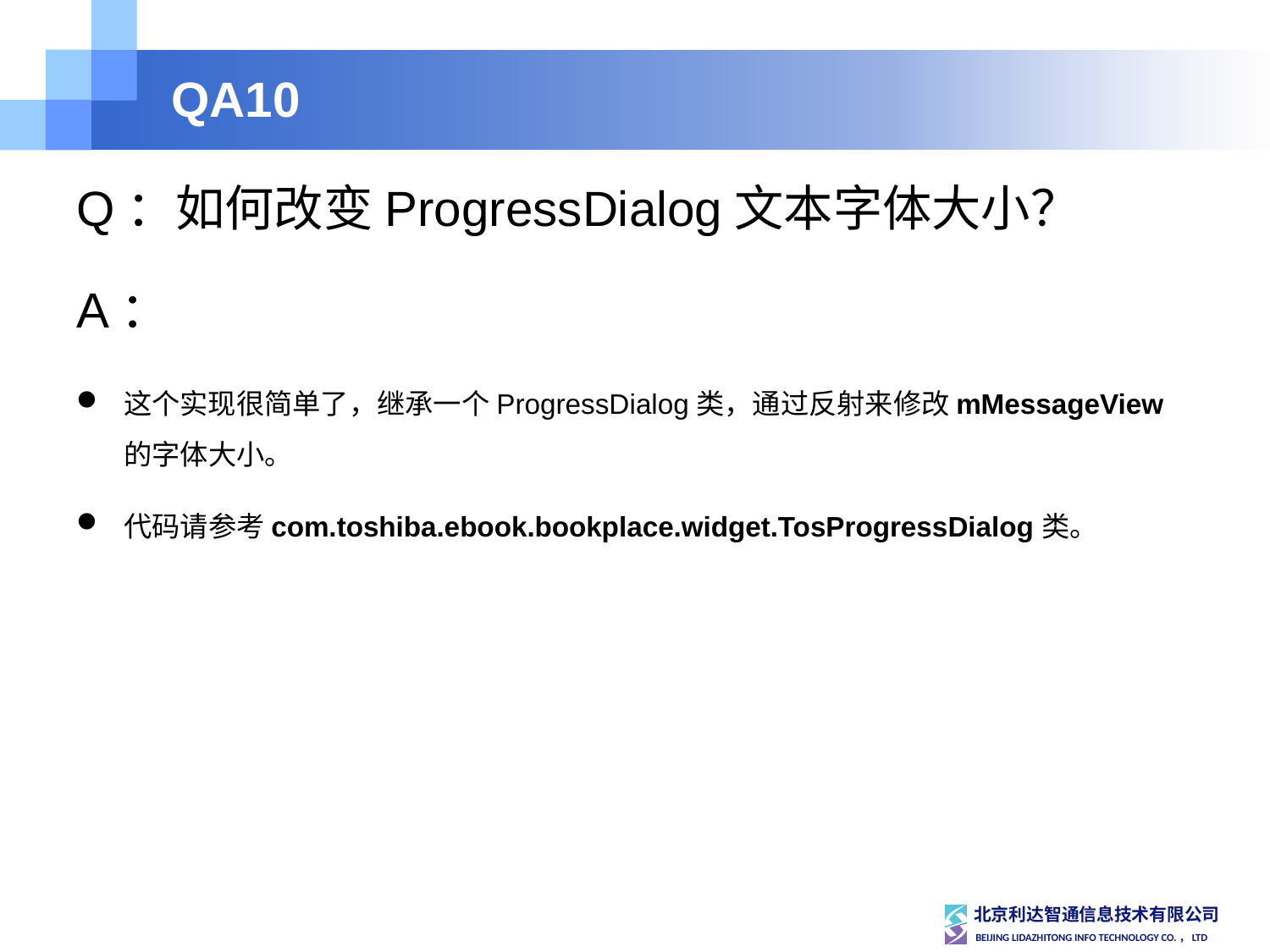

# QA10
Q：如何改变ProgressDialog文本字体大小？
A：
这个实现很简单了，继承一个ProgressDialog类，通过反射来修改mMessageView的字体大小。
代码请参考com.toshiba.ebook.bookplace.widget.TosProgressDialog类。